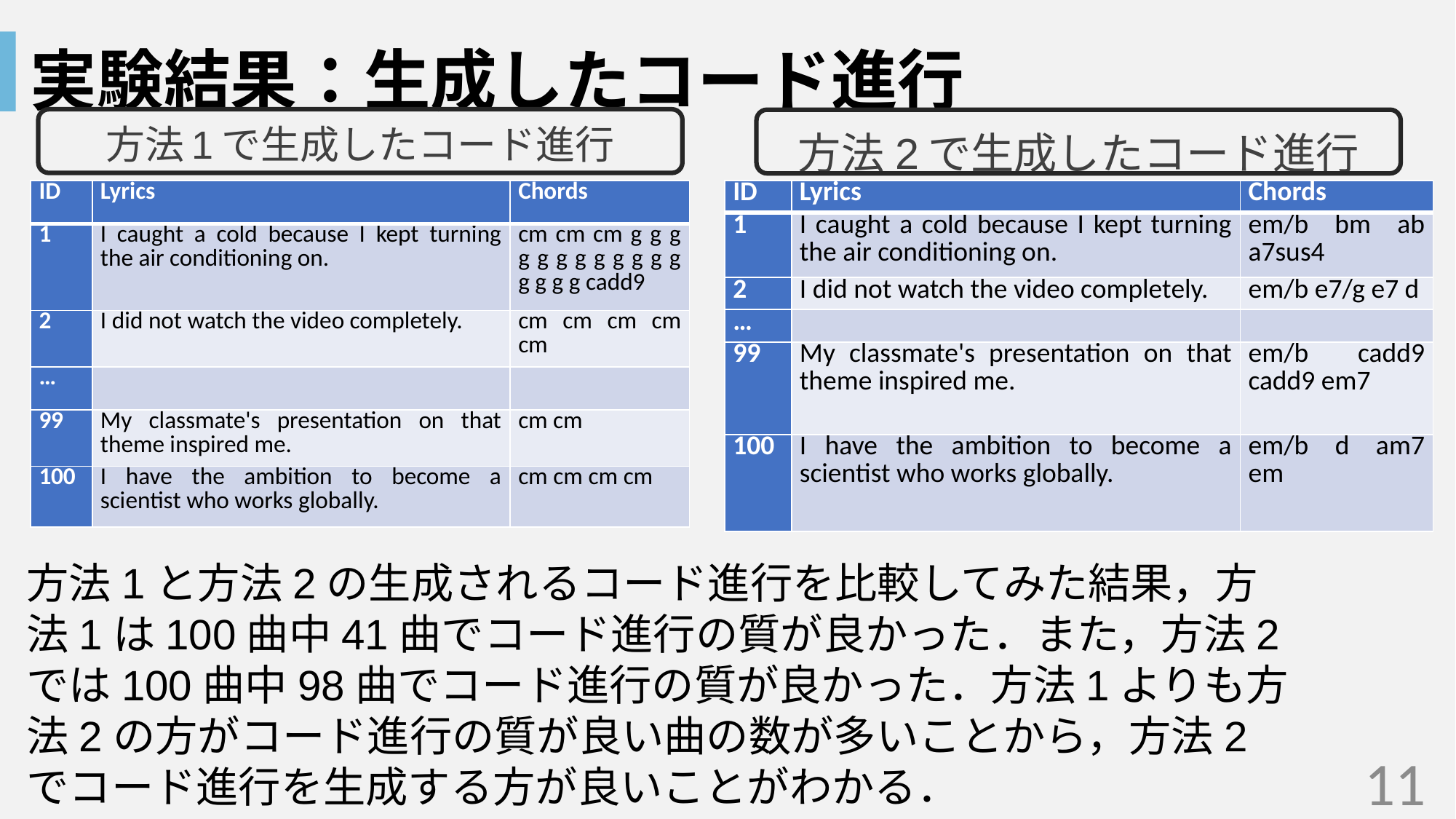

# 実験結果：生成したコード進行

方法1で生成したコード進行
方法2で生成したコード進行
| ID | Lyrics | Chords |
| --- | --- | --- |
| 1 | I caught a cold because I kept turning the air conditioning on. | em/b bm ab a7sus4 |
| 2 | I did not watch the video completely. | em/b e7/g e7 d |
| … |  |  |
| 99 | My classmate's presentation on that theme inspired me. | em/b cadd9 cadd9 em7 |
| 100 | I have the ambition to become a scientist who works globally. | em/b d am7 em |
| ID | Lyrics | Chords |
| --- | --- | --- |
| 1 | I caught a cold because I kept turning the air conditioning on. | cm cm cm g g g g g g g g g g g g g g g g cadd9 |
| 2 | I did not watch the video completely. | cm cm cm cm cm |
| … |  |  |
| 99 | My classmate's presentation on that theme inspired me. | cm cm |
| 100 | I have the ambition to become a scientist who works globally. | cm cm cm cm |
方法1と方法2の生成されるコード進行を比較してみた結果，方法1は100曲中41曲でコード進行の質が良かった．また，方法2では100曲中98曲でコード進行の質が良かった．方法1よりも方法2の方がコード進行の質が良い曲の数が多いことから，方法2でコード進行を生成する方が良いことがわかる．
11